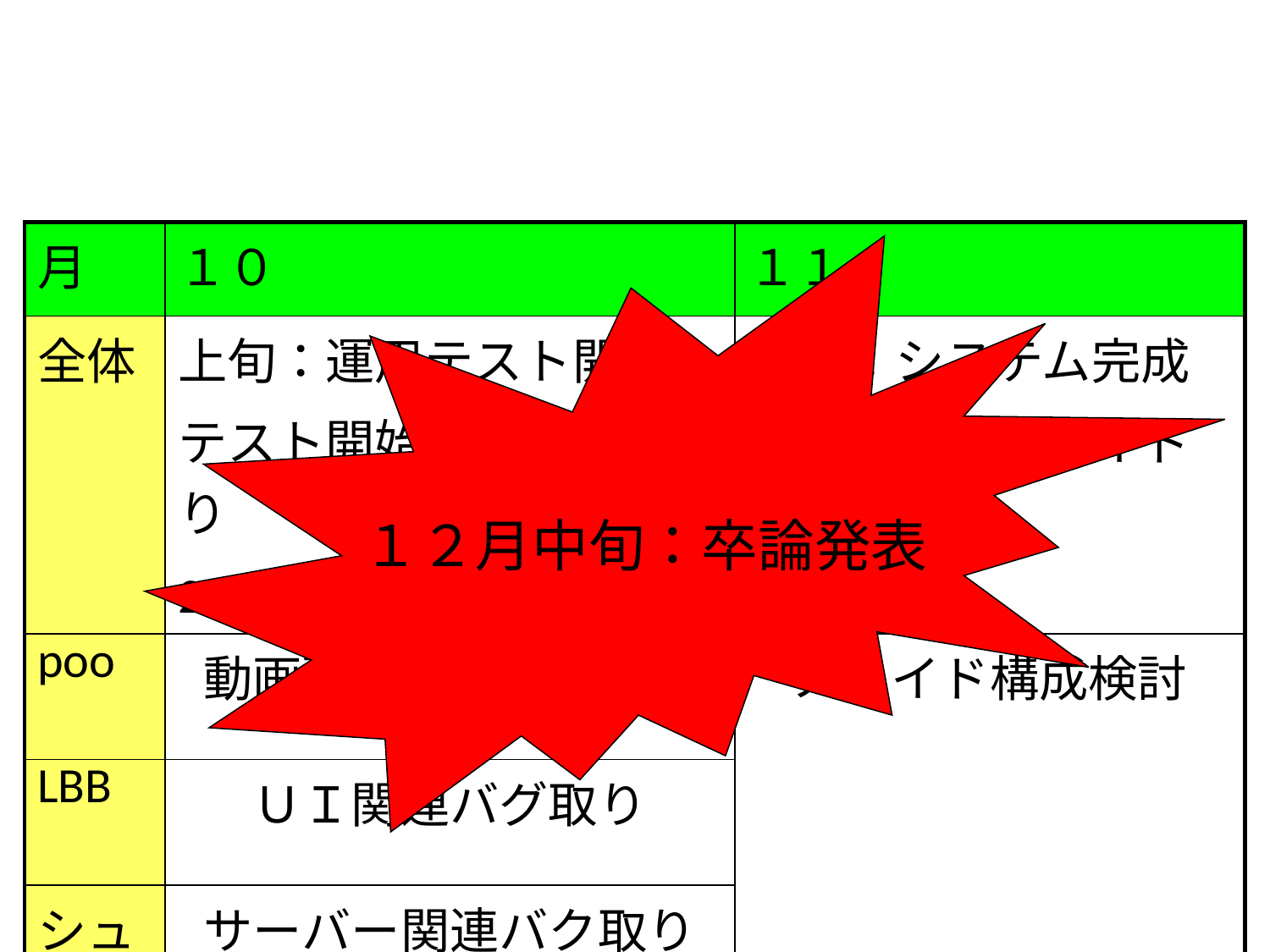

#
| 月 | １０ | １１ |
| --- | --- | --- |
| 全体 | 上旬：運用テスト開始 テスト開始以降：バグ取り 28日：中間発表 | 上旬：システム完成 中旬以降：スライド作成 |
| poo | 動画配信関連バグ取り | スライド構成検討 |
| LBB | ＵＩ関連バグ取り |  |
| シュール | サーバー関連バク取り |  |
１２月中旬：卒論発表